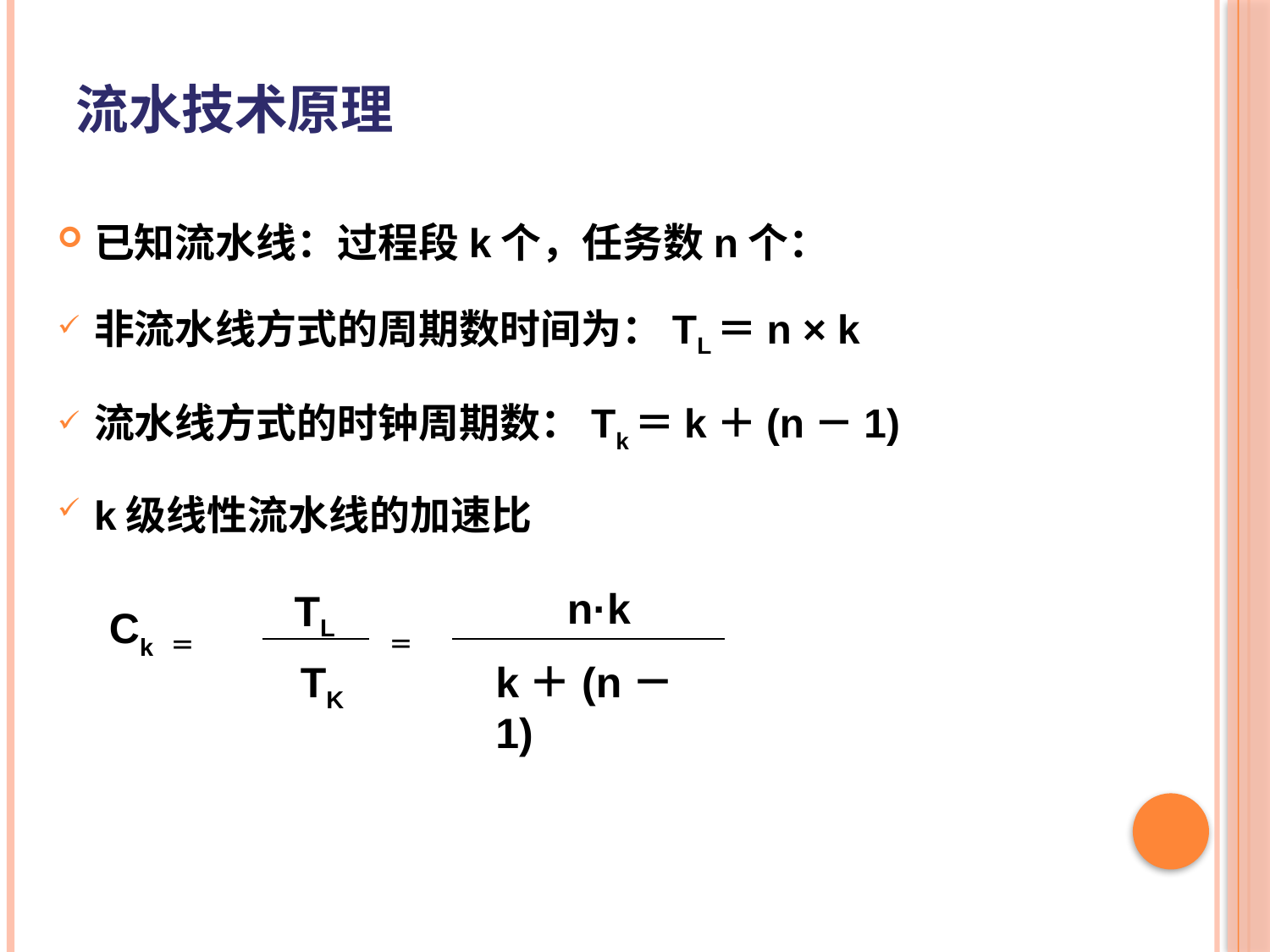

# 流水技术原理
已知流水线：过程段k个，任务数n个：
非流水线方式的周期数时间为：TL＝n × k
流水线方式的时钟周期数：Tk＝k＋(n－1)
k级线性流水线的加速比
n·k
TL
 ＝
 Ck ＝
TK
k＋(n－1)